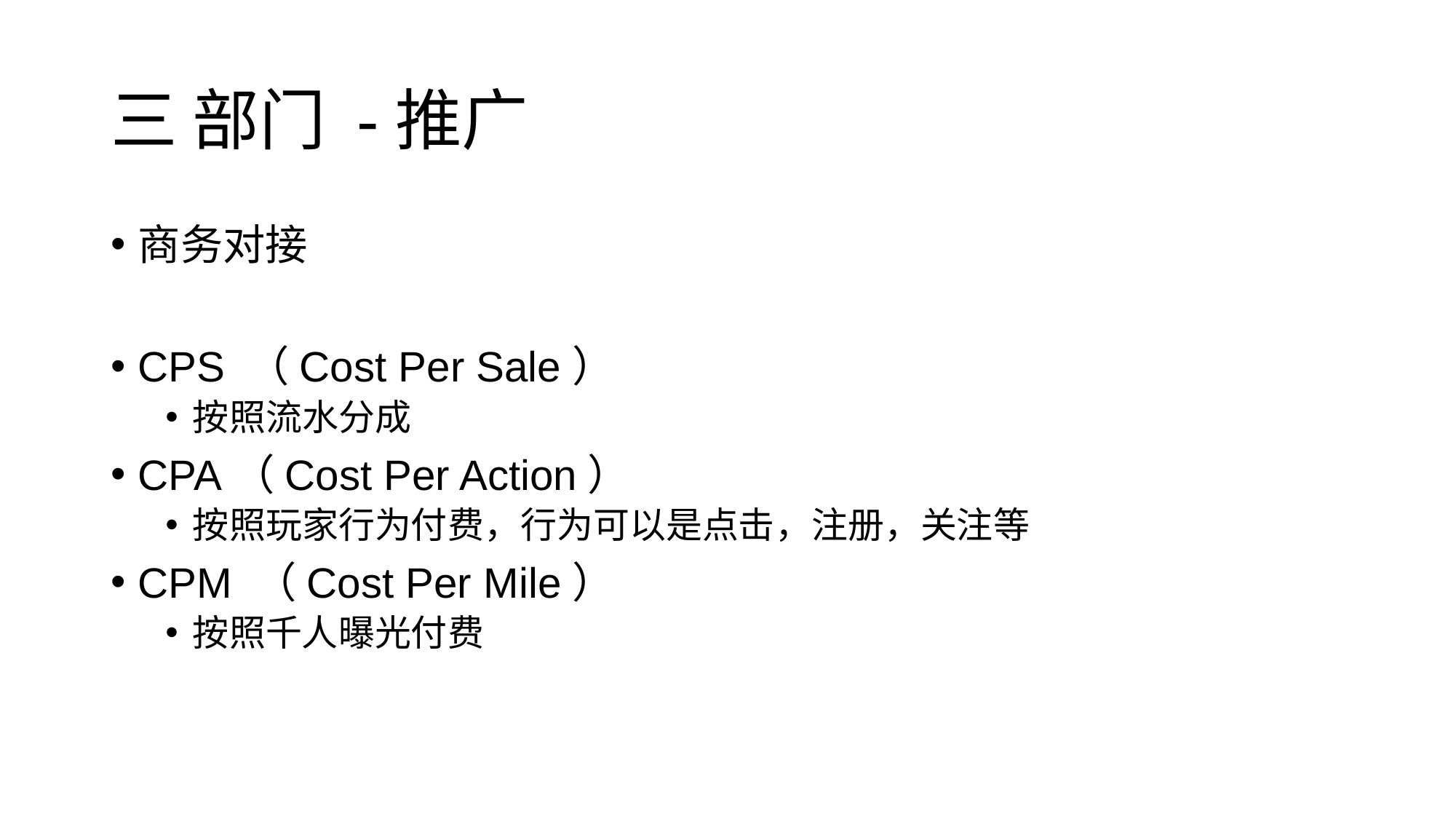

# 三 部门 -推广
商务对接

CPS （Cost Per Sale）
按照流水分成
CPA（Cost Per Action）
按照玩家行为付费，行为可以是点击，注册，关注等
CPM （Cost Per Mile）
按照千人曝光付费